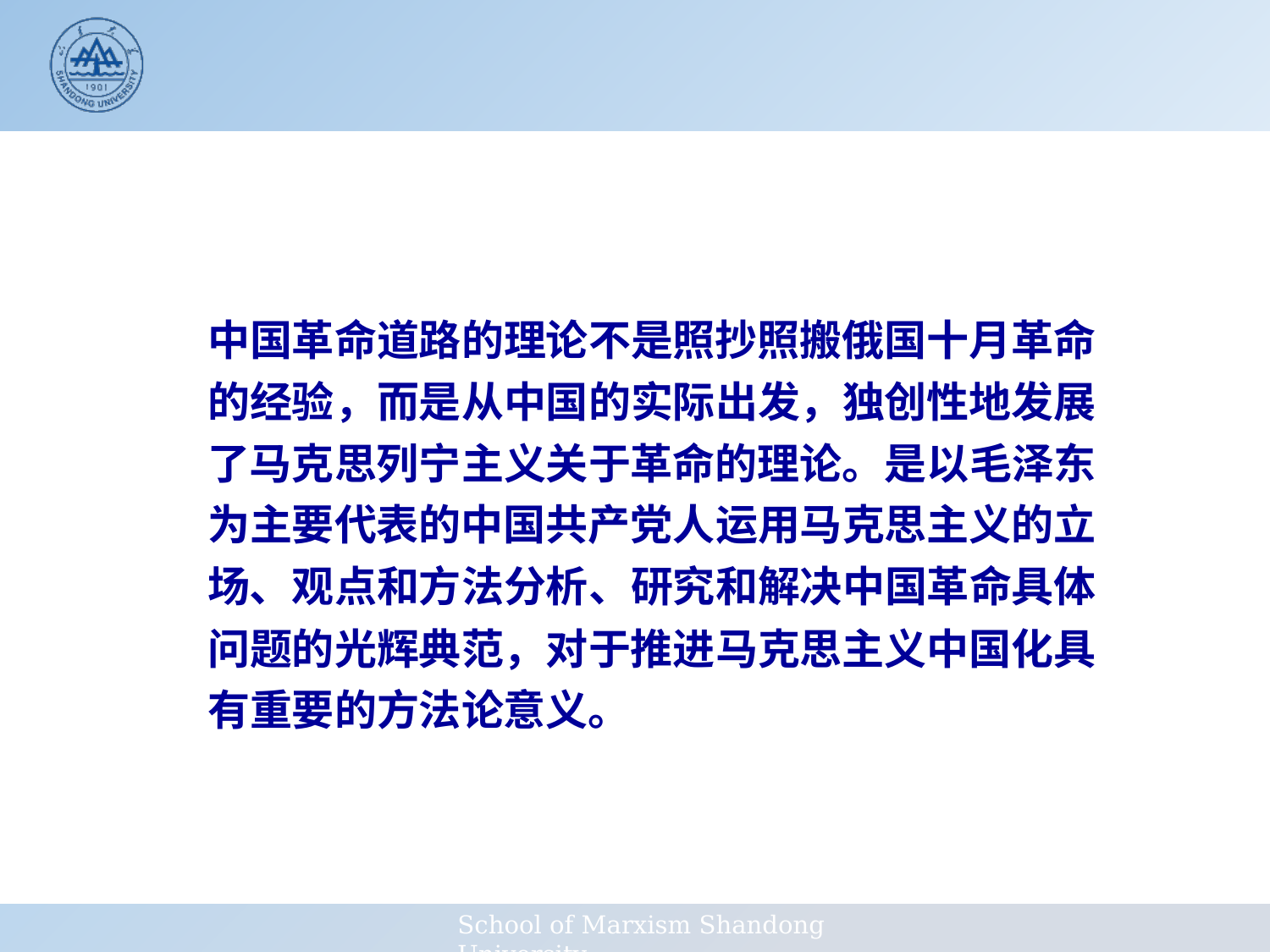

中国革命道路的理论不是照抄照搬俄国十月革命的经验，而是从中国的实际出发，独创性地发展了马克思列宁主义关于革命的理论。是以毛泽东为主要代表的中国共产党人运用马克思主义的立场、观点和方法分析、研究和解决中国革命具体问题的光辉典范，对于推进马克思主义中国化具有重要的方法论意义。